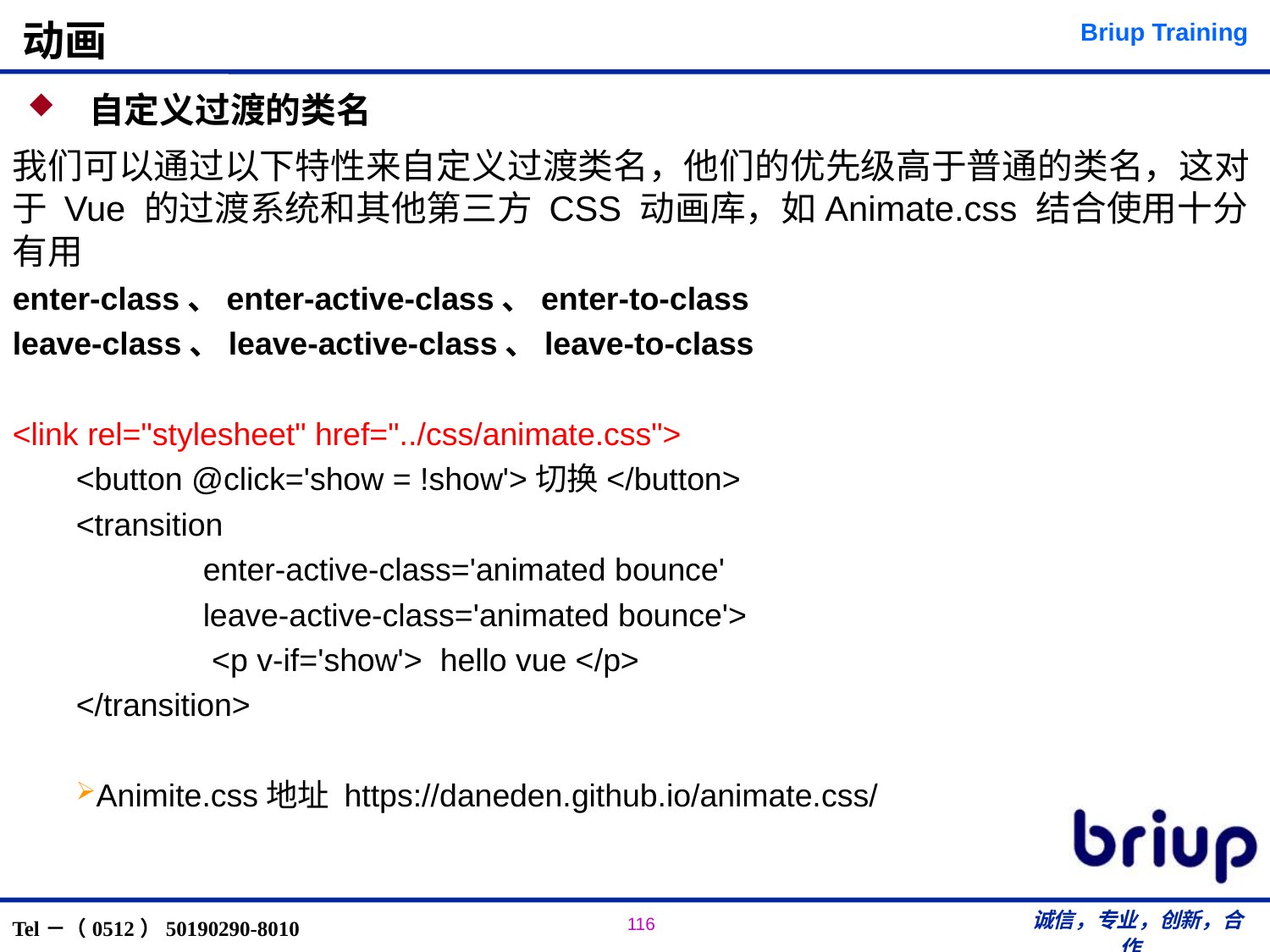

# 动画
 自定义过渡的类名
我们可以通过以下特性来自定义过渡类名，他们的优先级高于普通的类名，这对于 Vue 的过渡系统和其他第三方 CSS 动画库，如Animate.css 结合使用十分有用
enter-class、enter-active-class、enter-to-class
leave-class、leave-active-class、leave-to-class

<link rel="stylesheet" href="../css/animate.css">
<button @click='show = !show'>切换</button>
<transition
	enter-active-class='animated bounce'
 	leave-active-class='animated bounce'>
	 <p v-if='show'>  hello vue </p>
</transition>

Animite.css地址 https://daneden.github.io/animate.css/